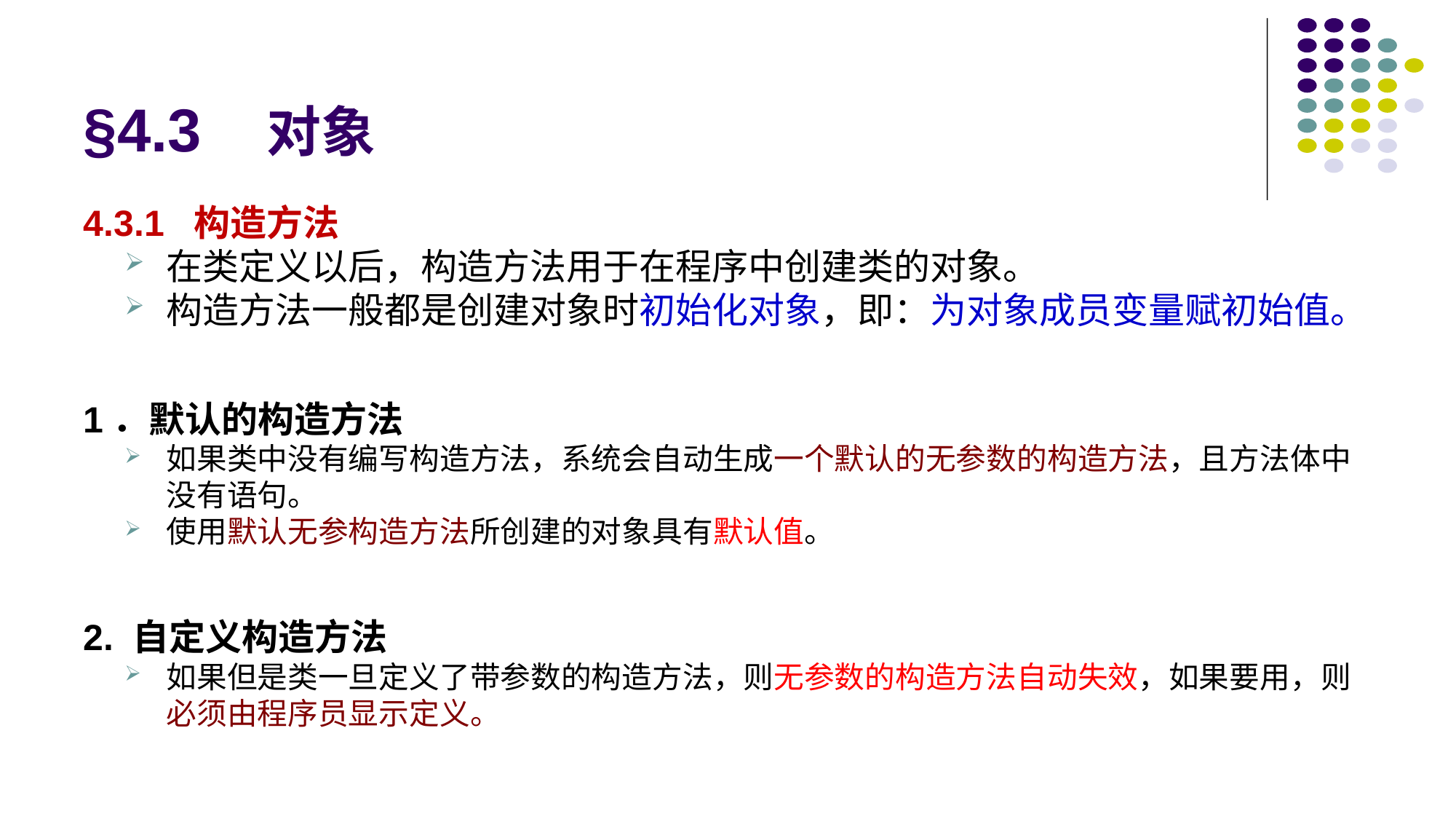

# §4.3   对象
4.3.1  构造方法
在类定义以后，构造方法用于在程序中创建类的对象。
构造方法一般都是创建对象时初始化对象，即：为对象成员变量赋初始值。

1．默认的构造方法
如果类中没有编写构造方法，系统会自动生成一个默认的无参数的构造方法，且方法体中没有语句。
使用默认无参构造方法所创建的对象具有默认值。

2. 自定义构造方法
如果但是类一旦定义了带参数的构造方法，则无参数的构造方法自动失效，如果要用，则必须由程序员显示定义。

33